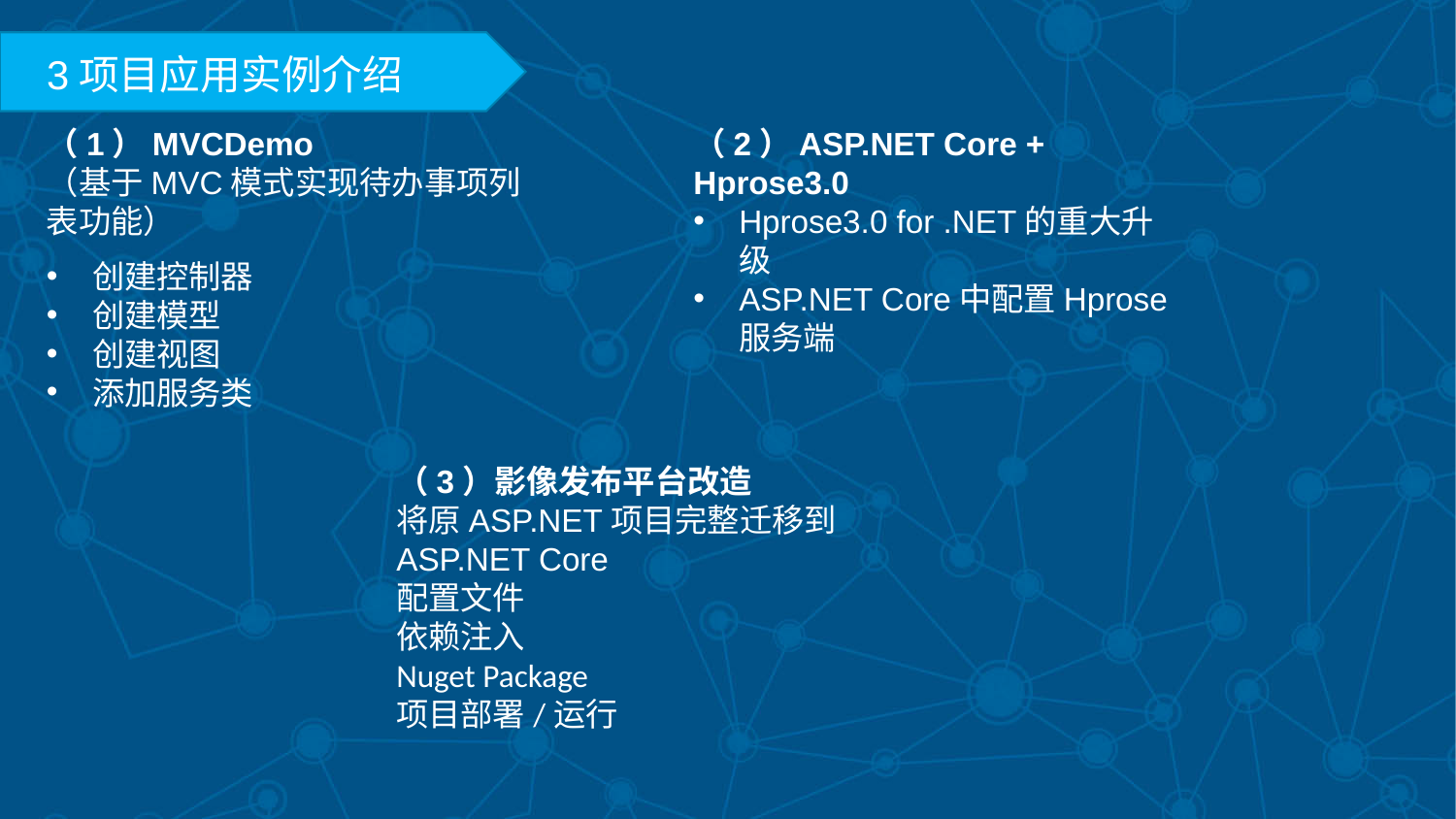

3项目应用实例介绍
（1）MVCDemo
（基于MVC模式实现待办事项列表功能）
（2）ASP.NET Core + Hprose3.0
Hprose3.0 for .NET的重大升级
ASP.NET Core中配置Hprose服务端
创建控制器
创建模型
创建视图
添加服务类
（3）影像发布平台改造
将原ASP.NET项目完整迁移到ASP.NET Core
配置文件
依赖注入
Nuget Package
项目部署/运行